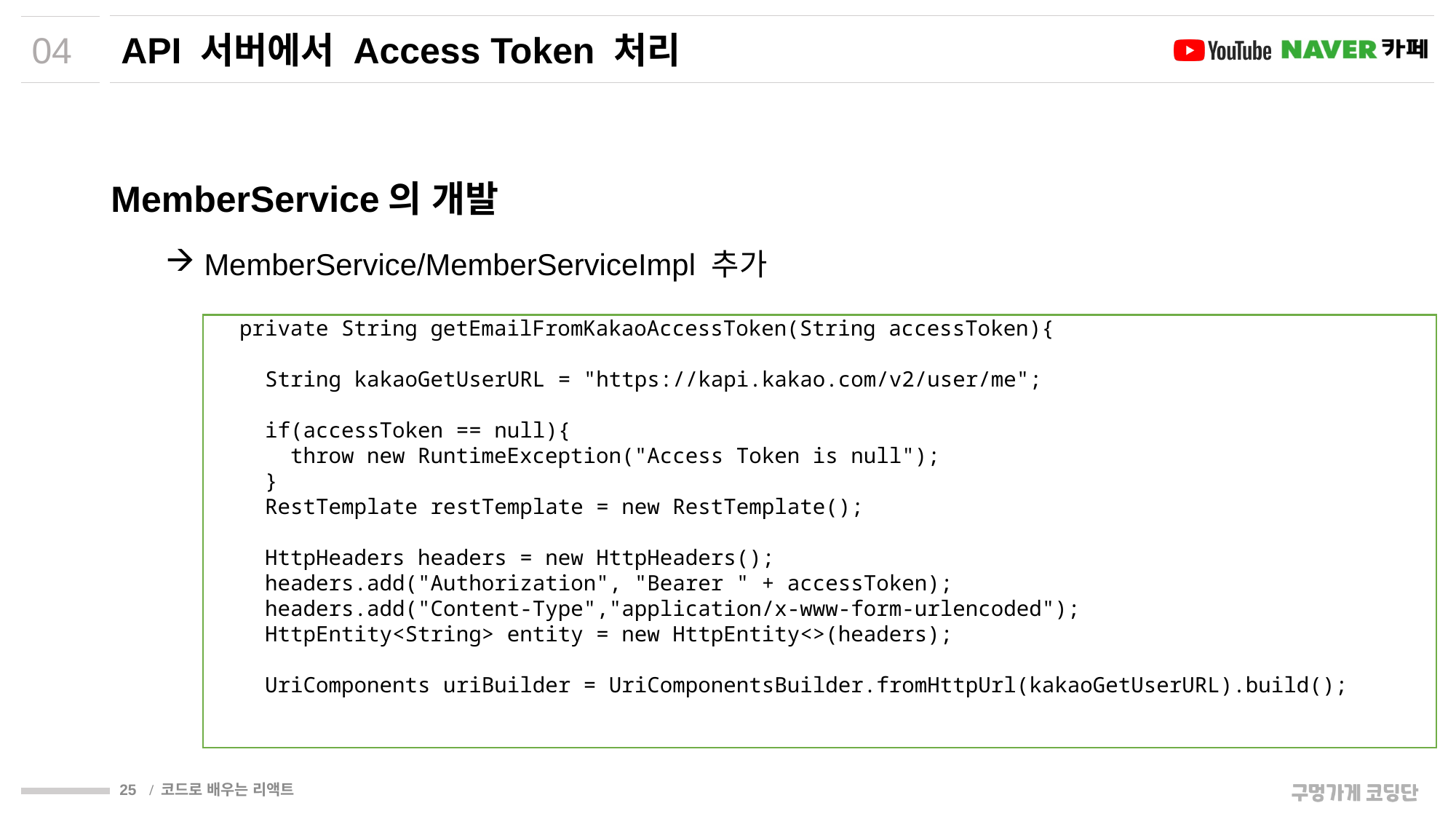

04
# API 서버에서 Access Token 처리
MemberService의 개발
 MemberService/MemberServiceImpl 추가

  private String getEmailFromKakaoAccessToken(String accessToken){

    String kakaoGetUserURL = "https://kapi.kakao.com/v2/user/me";

    if(accessToken == null){
      throw new RuntimeException("Access Token is null");
    }
    RestTemplate restTemplate = new RestTemplate();

    HttpHeaders headers = new HttpHeaders();
    headers.add("Authorization", "Bearer " + accessToken);
    headers.add("Content-Type","application/x-www-form-urlencoded");
    HttpEntity<String> entity = new HttpEntity<>(headers);

    UriComponents uriBuilder = UriComponentsBuilder.fromHttpUrl(kakaoGetUserURL).build();

25
/ 코드로 배우는 리액트